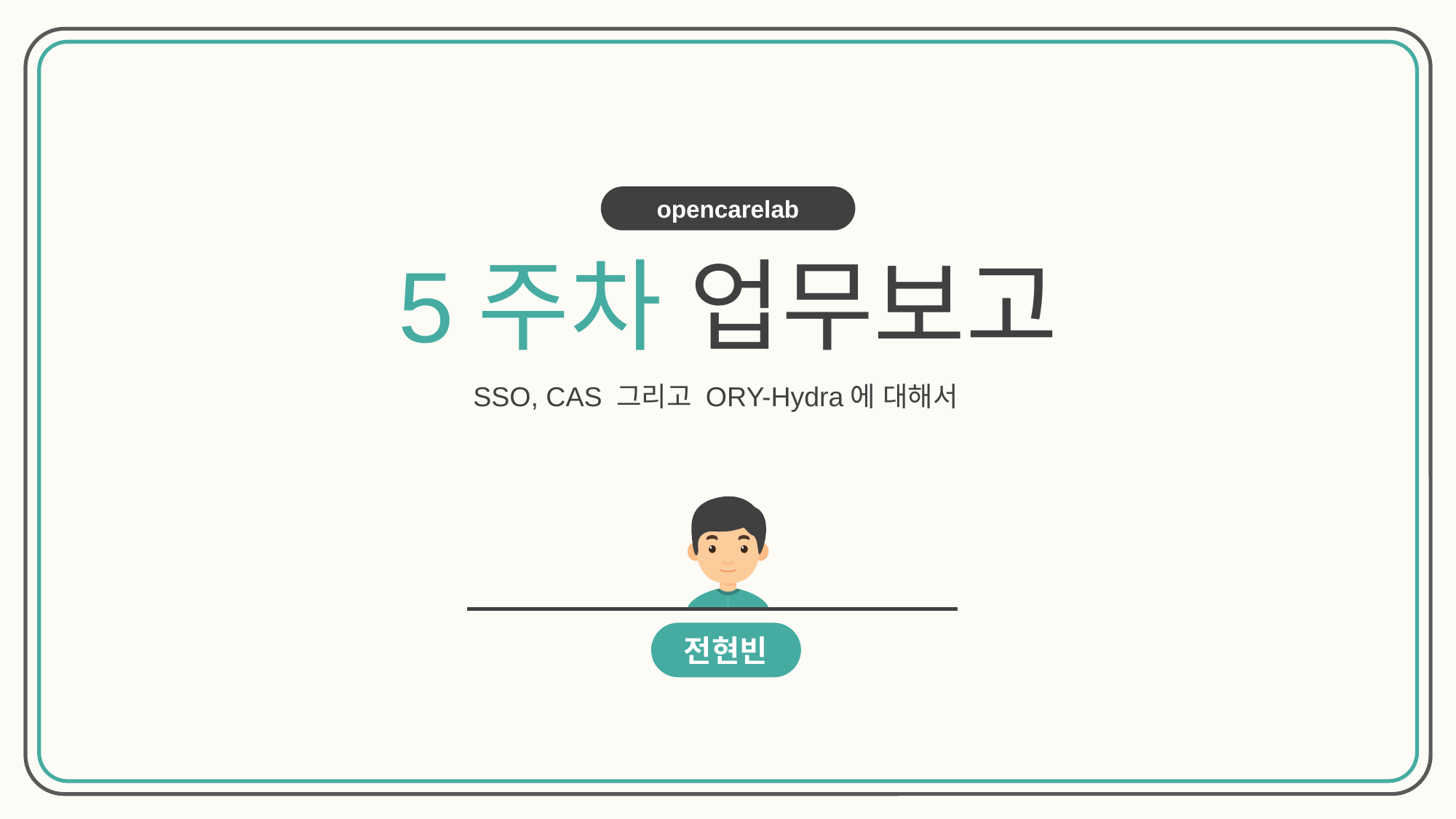

opencarelab
5주차 업무보고
SSO, CAS 그리고 ORY-Hydra에 대해서

전현빈